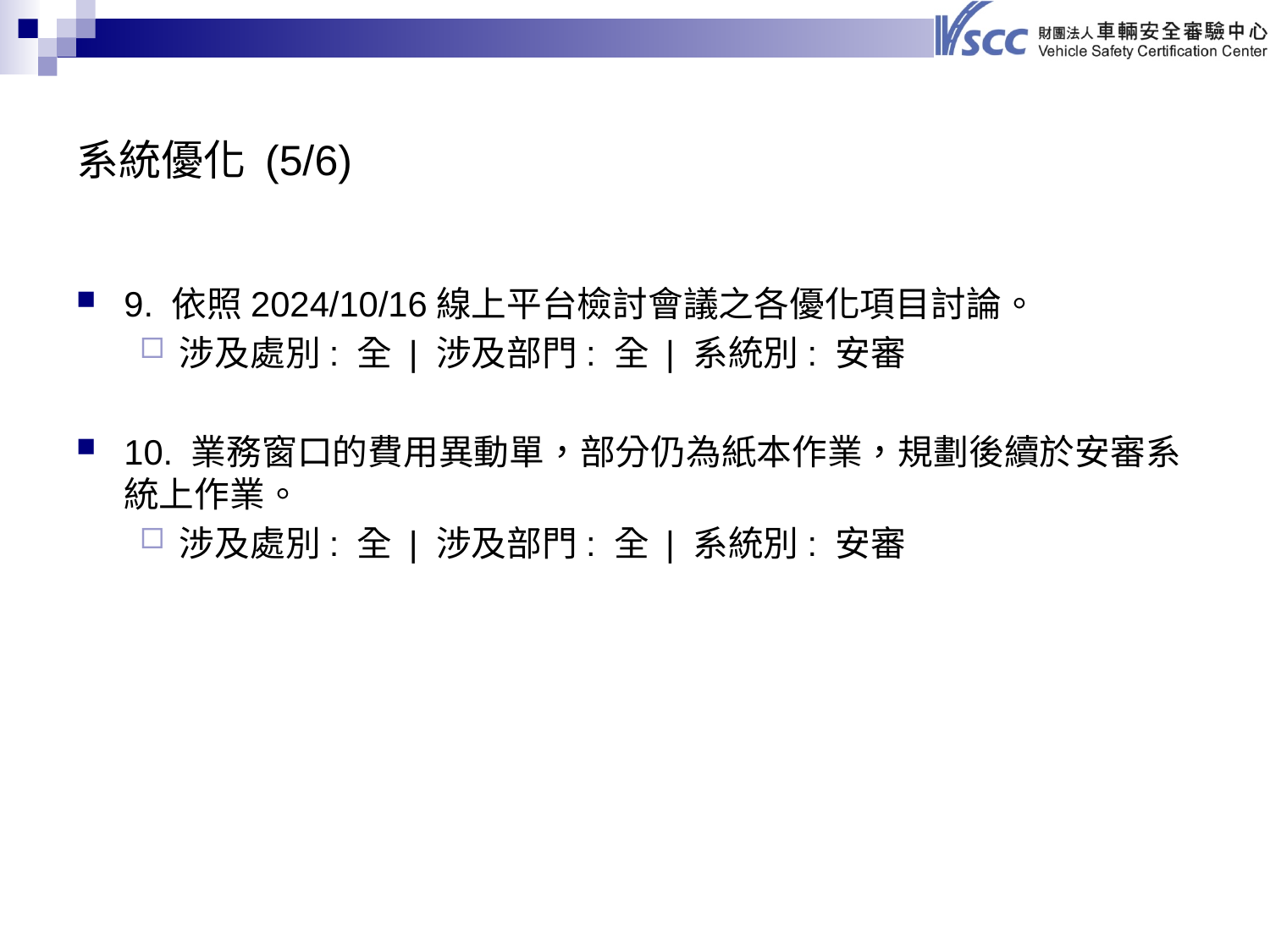

# 系統優化 (5/6)
9. 依照2024/10/16線上平台檢討會議之各優化項目討論。
涉及處別: 全 | 涉及部門: 全 | 系統別: 安審

10. 業務窗口的費用異動單，部分仍為紙本作業，規劃後續於安審系統上作業。
涉及處別: 全 | 涉及部門: 全 | 系統別: 安審